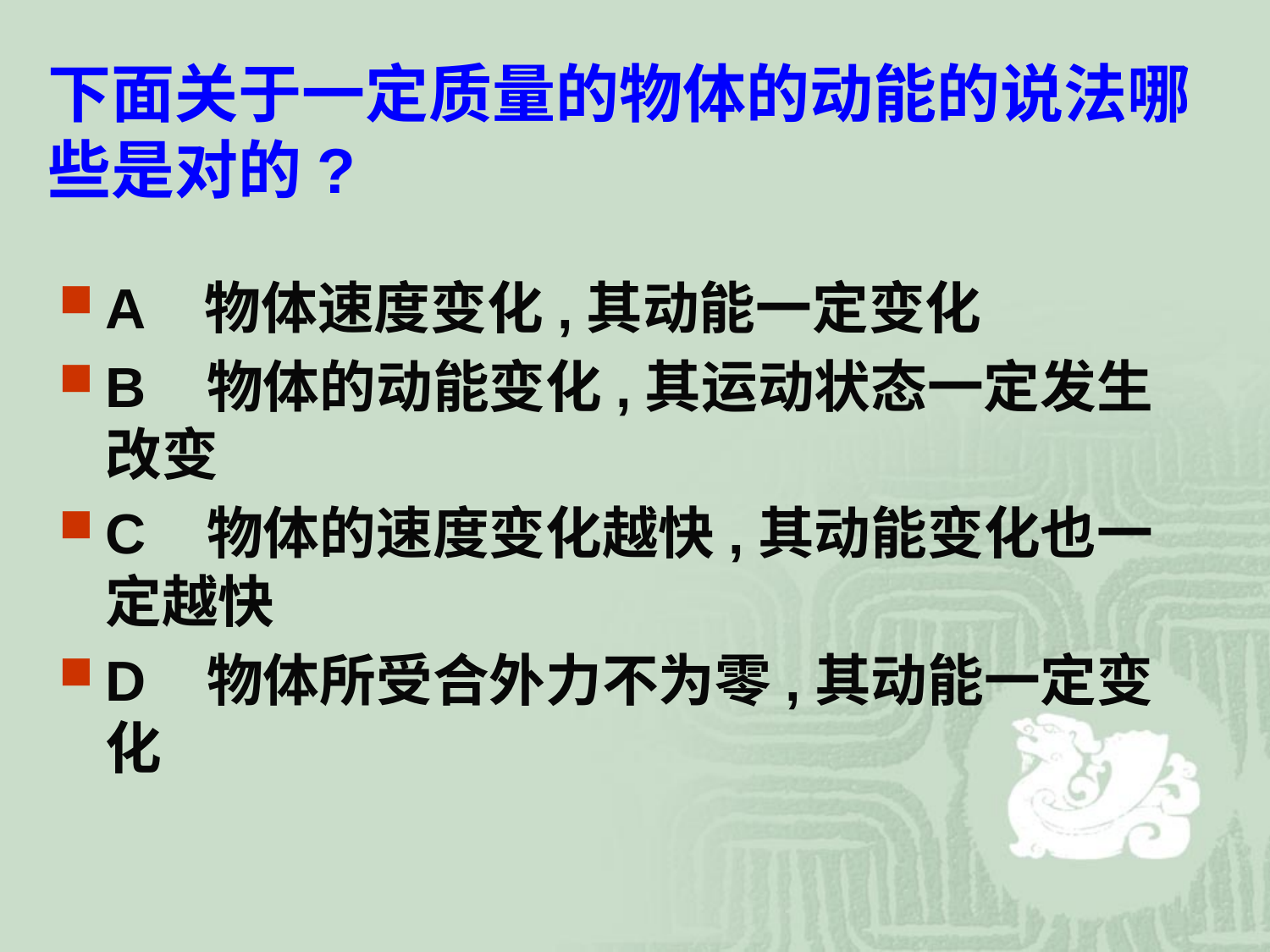

# 下面关于一定质量的物体的动能的说法哪些是对的?
A   物体速度变化,其动能一定变化
B   物体的动能变化,其运动状态一定发生改变
C   物体的速度变化越快,其动能变化也一定越快
D   物体所受合外力不为零,其动能一定变化